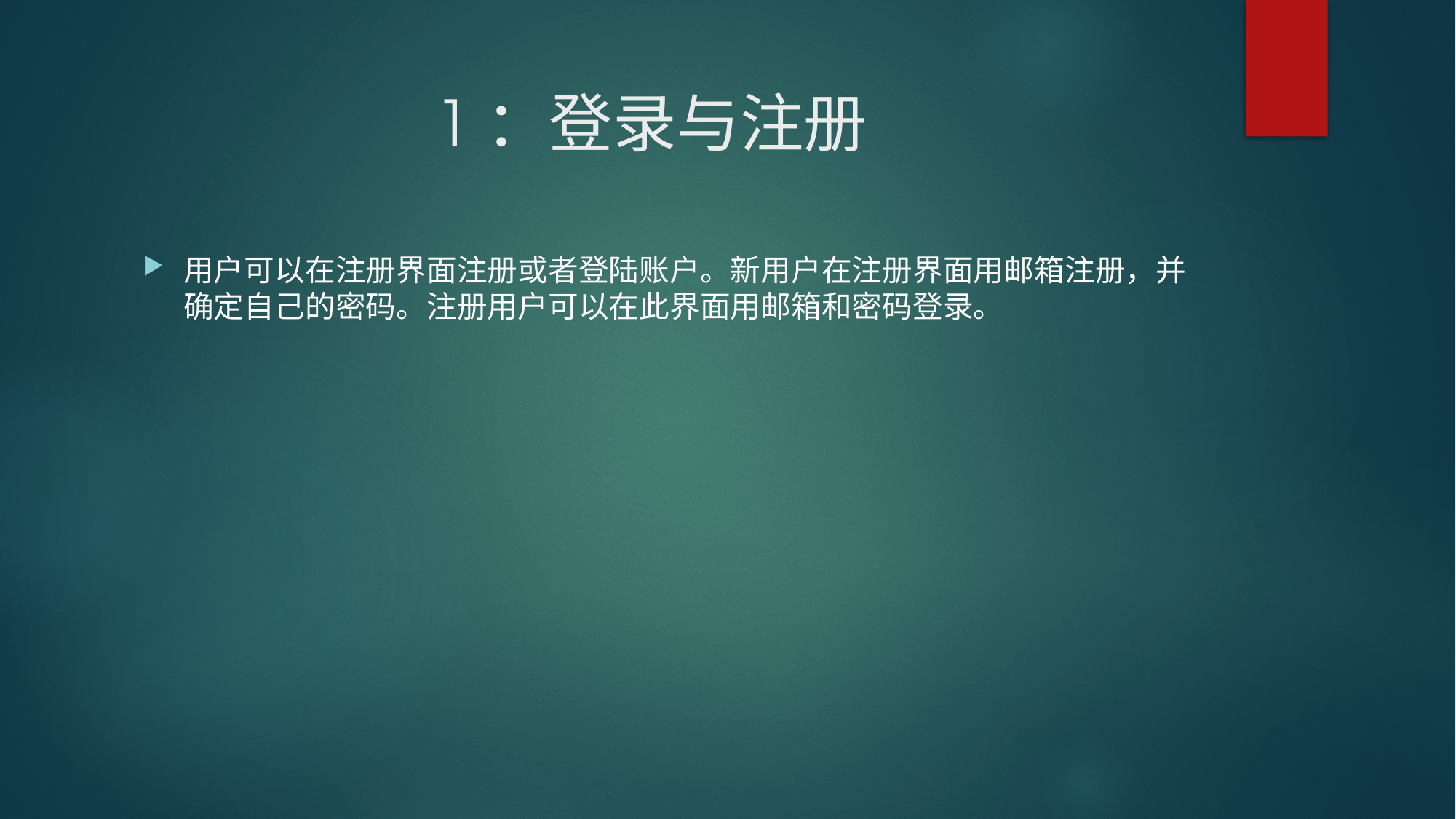

# 1：登录与注册
用户可以在注册界面注册或者登陆账户。新用户在注册界面用邮箱注册，并确定自己的密码。注册用户可以在此界面用邮箱和密码登录。